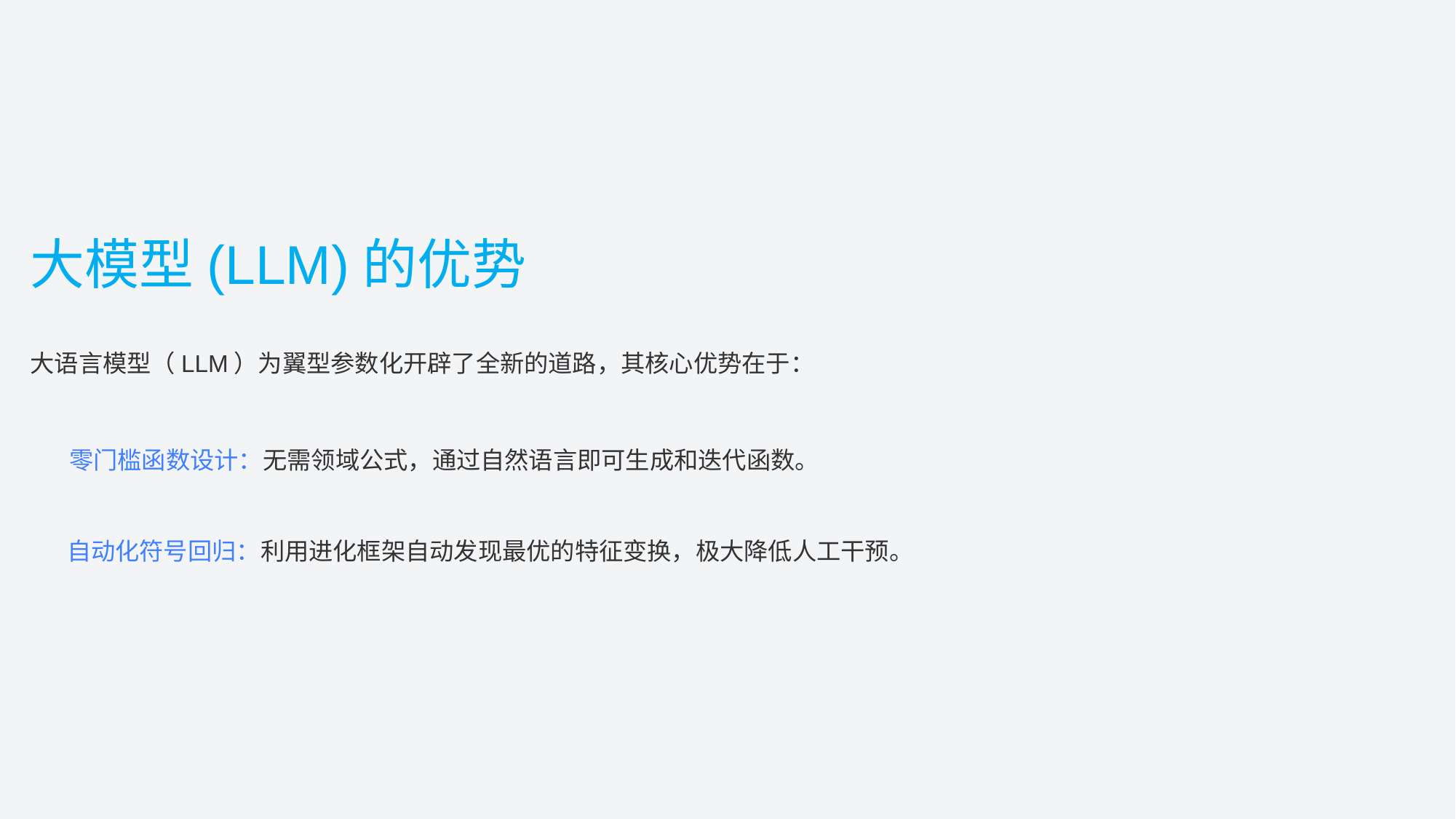

大模型(LLM)的优势
大语言模型（LLM）为翼型参数化开辟了全新的道路，其核心优势在于：
零门槛函数设计：无需领域公式，通过自然语言即可生成和迭代函数。
自动化符号回归：利用进化框架自动发现最优的特征变换，极大降低人工干预。